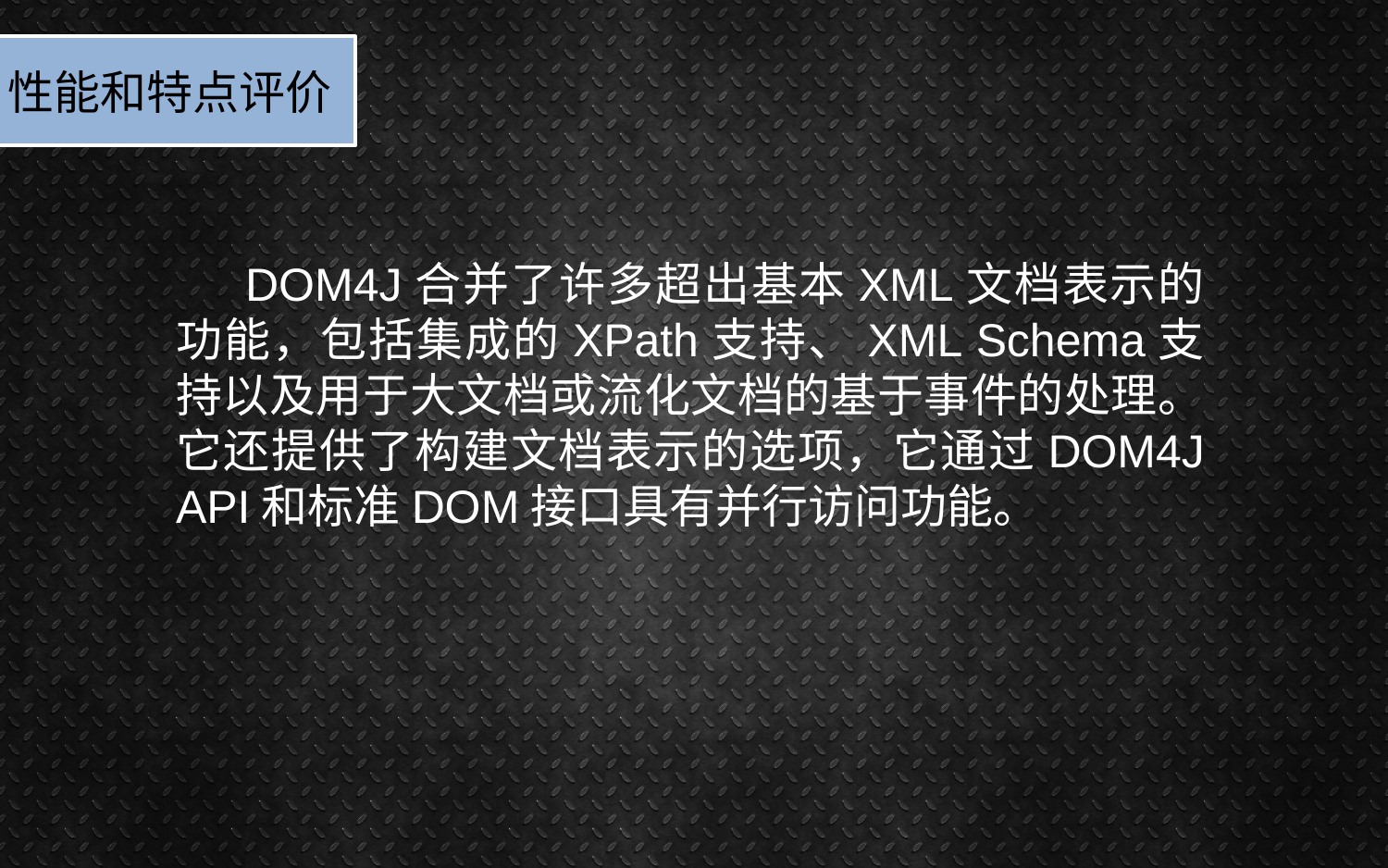

性能和特点评价
DOM4J合并了许多超出基本XML文档表示的功能，包括集成的XPath支持、XML Schema支持以及用于大文档或流化文档的基于事件的处理。它还提供了构建文档表示的选项，它通过DOM4J API和标准DOM接口具有并行访问功能。